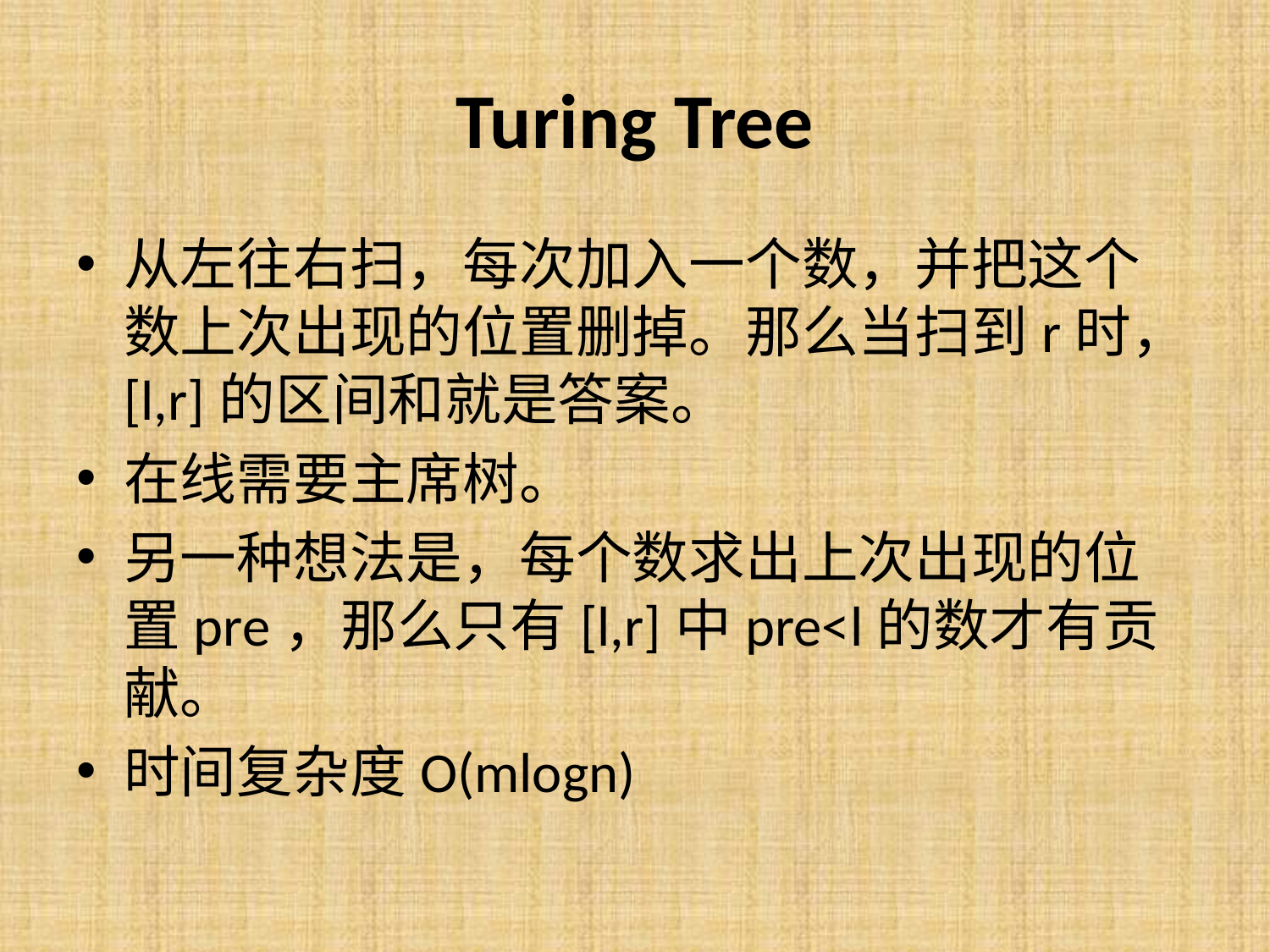

# Turing Tree
从左往右扫，每次加入一个数，并把这个数上次出现的位置删掉。那么当扫到r时，[l,r]的区间和就是答案。
在线需要主席树。
另一种想法是，每个数求出上次出现的位置pre，那么只有[l,r]中pre<l的数才有贡献。
时间复杂度O(mlogn)